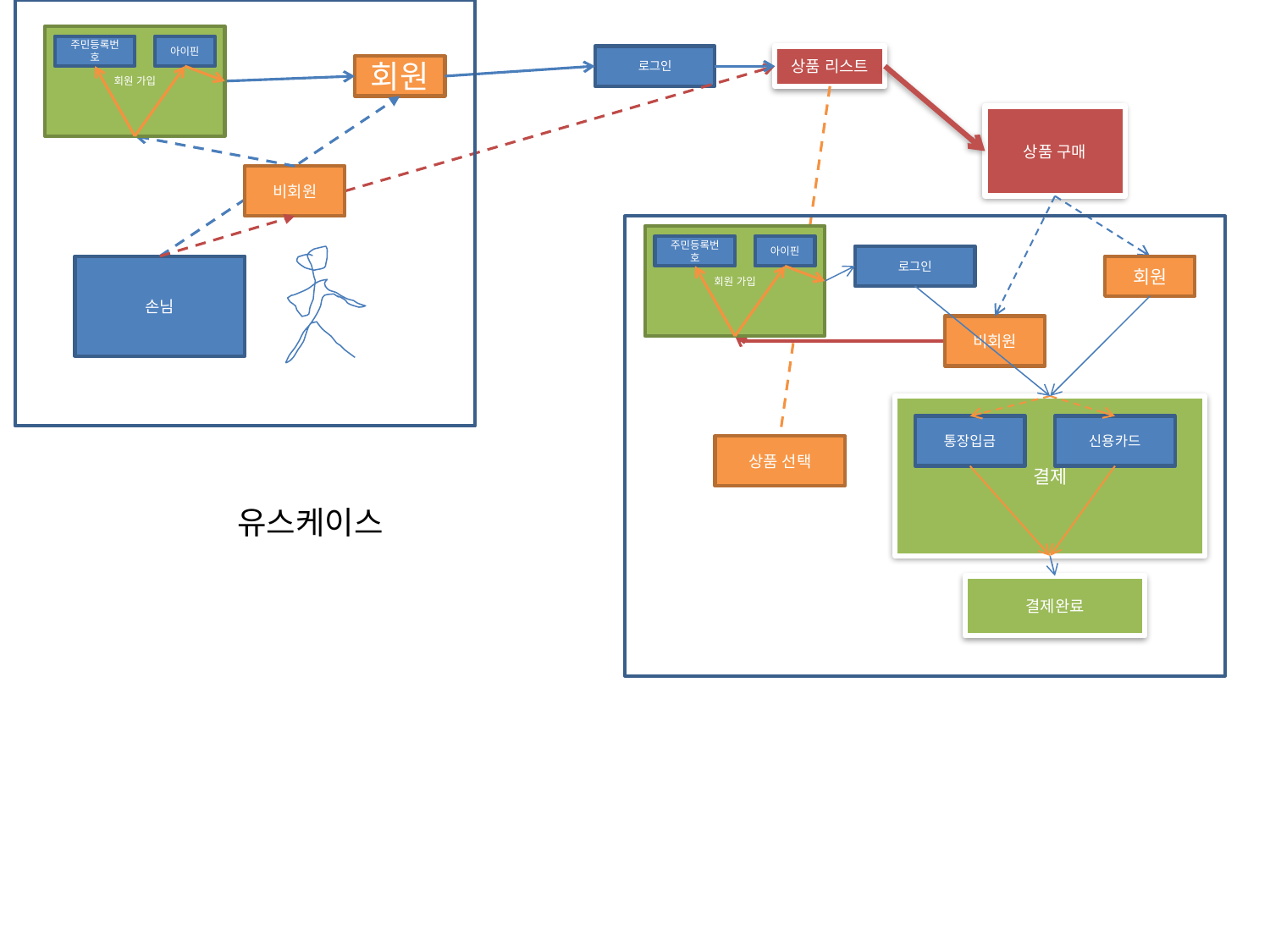

회원 가입
주민등록번호
아이핀
로그인
상품 리스트
회원
상품 구매
비회원

회원 가입
주민등록번호
아이핀
로그인
회원
비회원
결제
통장입금
신용카드
상품 선택
결제완료

손님
유스케이스